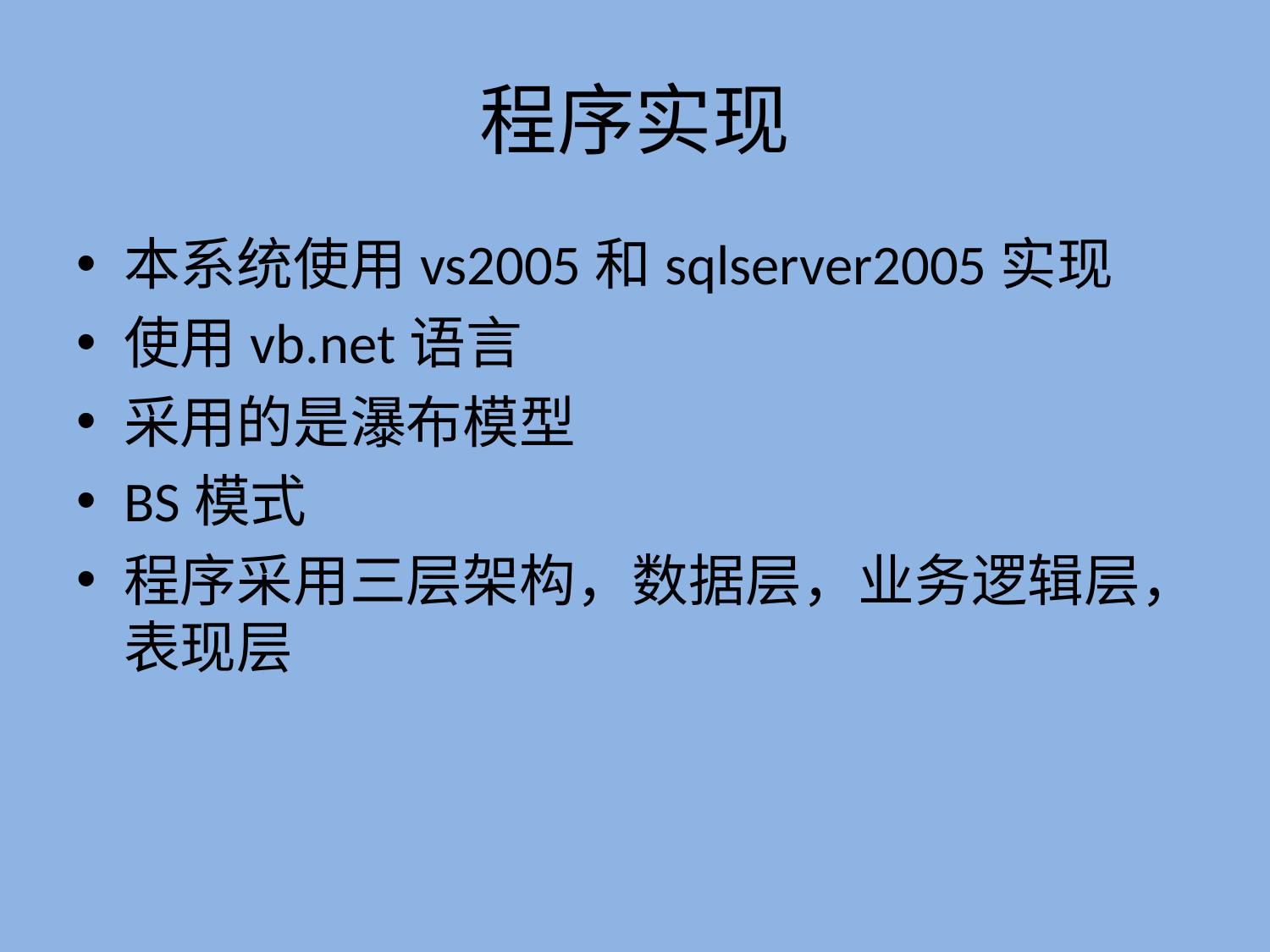

# 程序实现
本系统使用vs2005和sqlserver2005实现
使用vb.net语言
采用的是瀑布模型
BS模式
程序采用三层架构，数据层，业务逻辑层，表现层